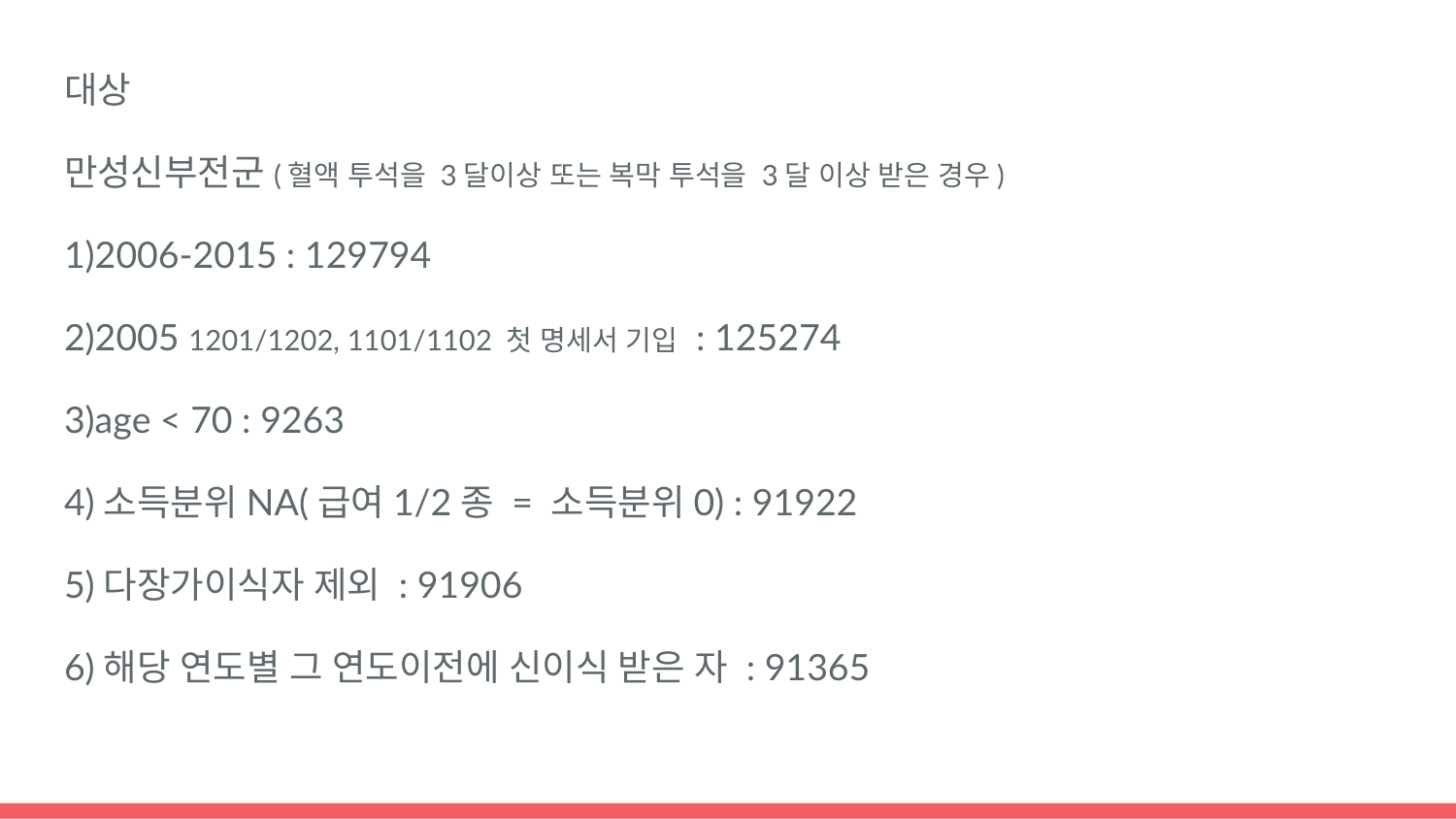

대상
만성신부전군(혈액 투석을 3달이상 또는 복막 투석을 3달 이상 받은 경우)
1)2006-2015 : 129794
2)2005 1201/1202, 1101/1102 첫 명세서 기입 : 125274
3)age < 70 : 9263
4)소득분위NA(급여1/2종 = 소득분위0) : 91922
5)다장가이식자 제외 : 91906
6)해당 연도별 그 연도이전에 신이식 받은 자 : 91365